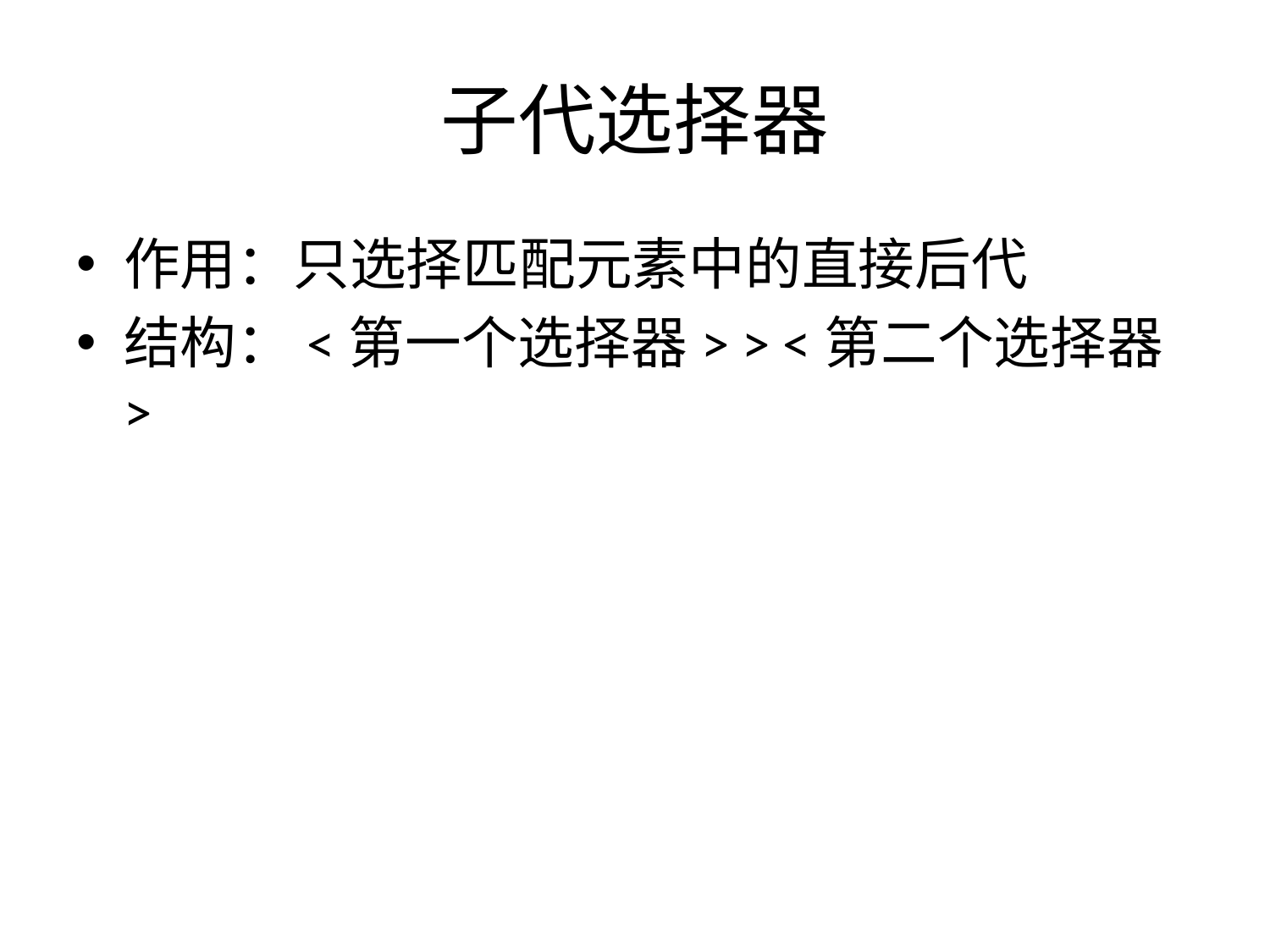

# 子代选择器
作用：只选择匹配元素中的直接后代
结构：<第一个选择器> > <第二个选择器>